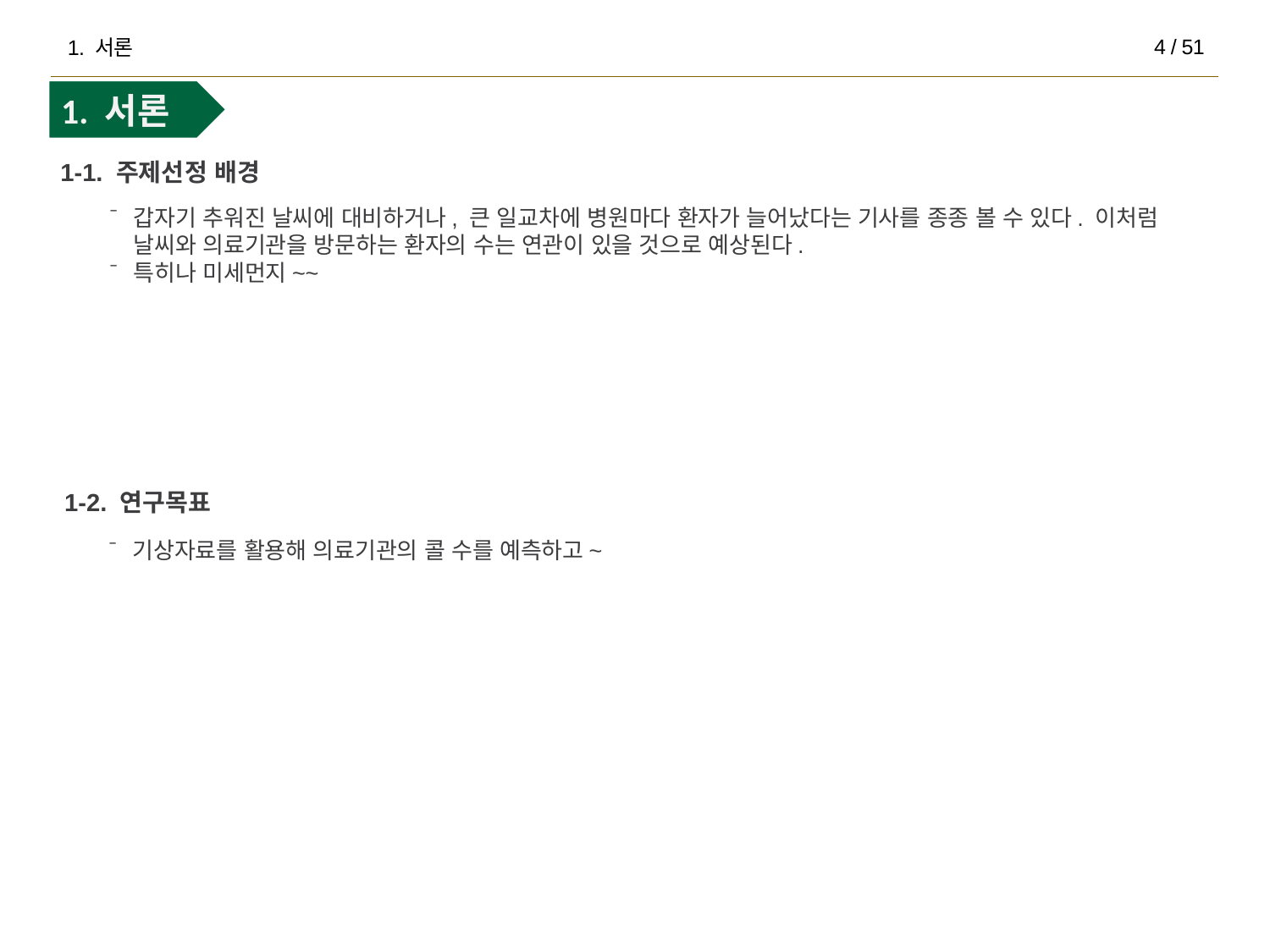

4 / 51
1. 서론
1. 서론
1-1. 주제선정 배경
갑자기 추워진 날씨에 대비하거나, 큰 일교차에 병원마다 환자가 늘어났다는 기사를 종종 볼 수 있다. 이처럼 날씨와 의료기관을 방문하는 환자의 수는 연관이 있을 것으로 예상된다.
특히나 미세먼지~~
1-2. 연구목표

기상자료를 활용해 의료기관의 콜 수를 예측하고~